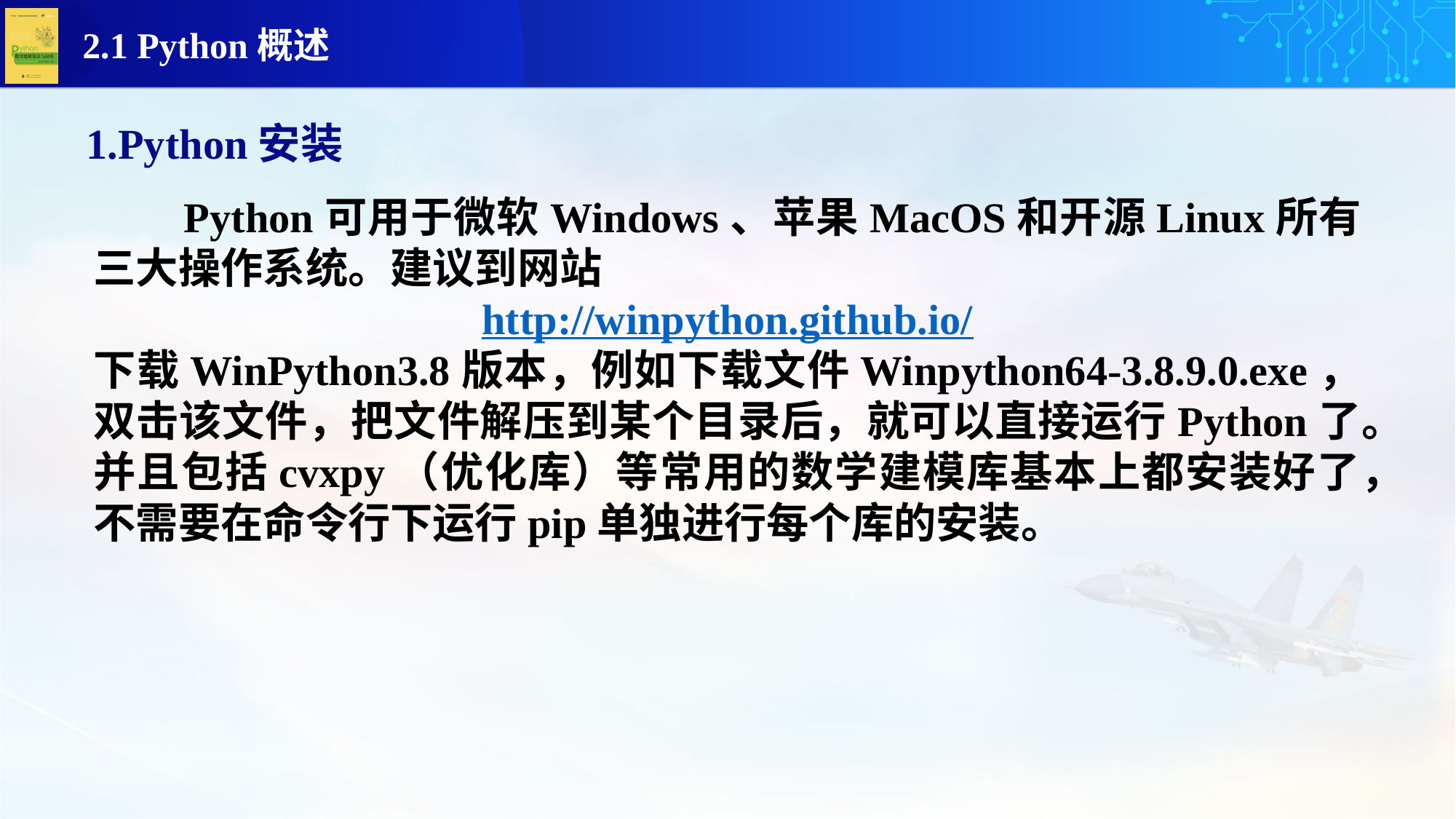

1.Python安装

        Python可用于微软Windows、苹果MacOS和开源Linux所有三大操作系统。建议到网站
http://winpython.github.io/
下载WinPython3.8版本，例如下载文件Winpython64-3.8.9.0.exe，双击该文件，把文件解压到某个目录后，就可以直接运行Python了。并且包括cvxpy（优化库）等常用的数学建模库基本上都安装好了，不需要在命令行下运行pip单独进行每个库的安装。